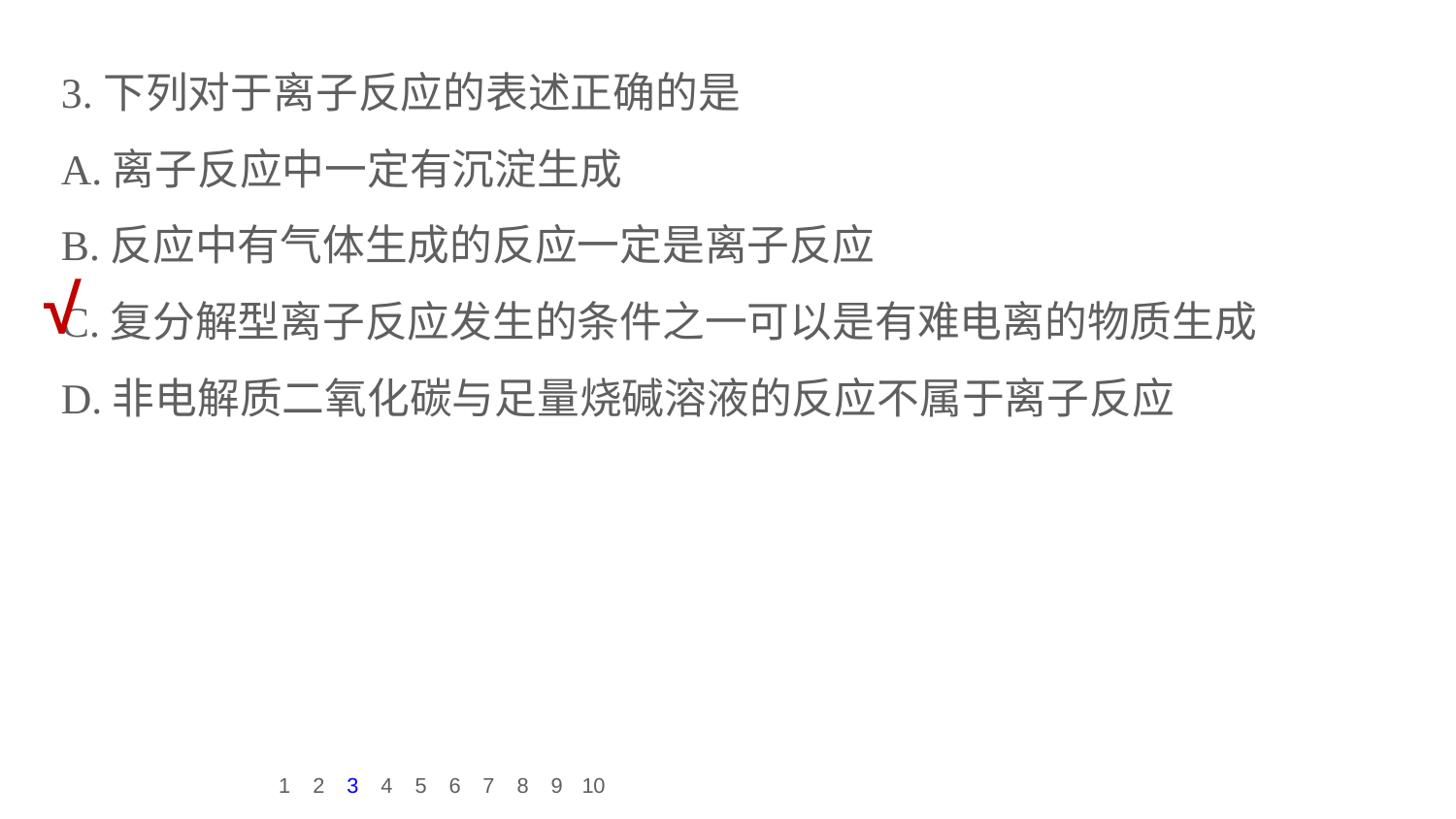

3.下列对于离子反应的表述正确的是
A.离子反应中一定有沉淀生成
B.反应中有气体生成的反应一定是离子反应
C.复分解型离子反应发生的条件之一可以是有难电离的物质生成
D.非电解质二氧化碳与足量烧碱溶液的反应不属于离子反应
√
1
2
3
4
5
6
7
8
9
10